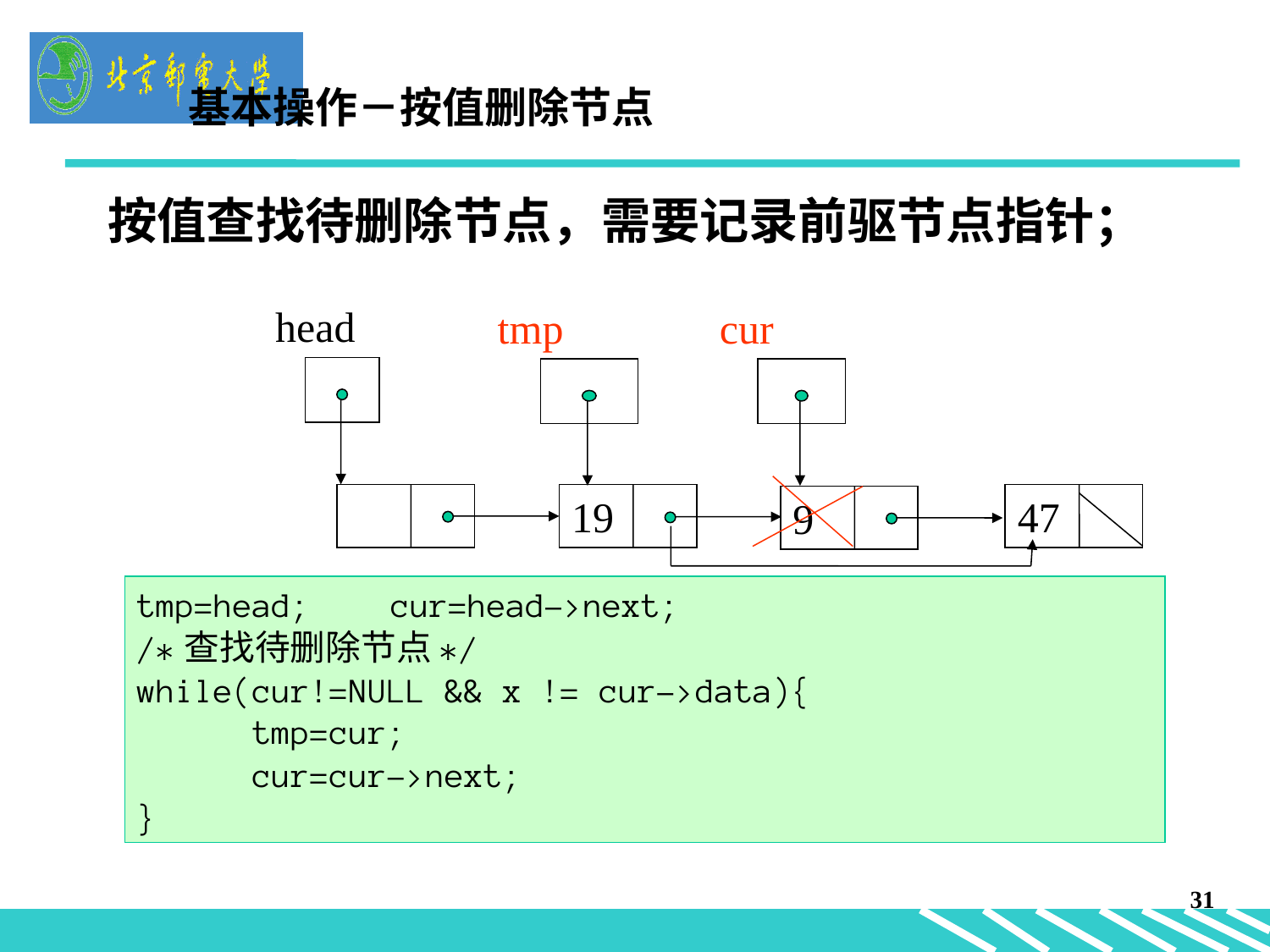

基本操作－按值删除节点
按值查找待删除节点，需要记录前驱节点指针；
head

tmp

cur

19

47

9

tmp=head;	cur=head->next;
/*查找待删除节点*/
while(cur!=NULL && x != cur->data){
      tmp=cur;
      cur=cur->next;
}
31